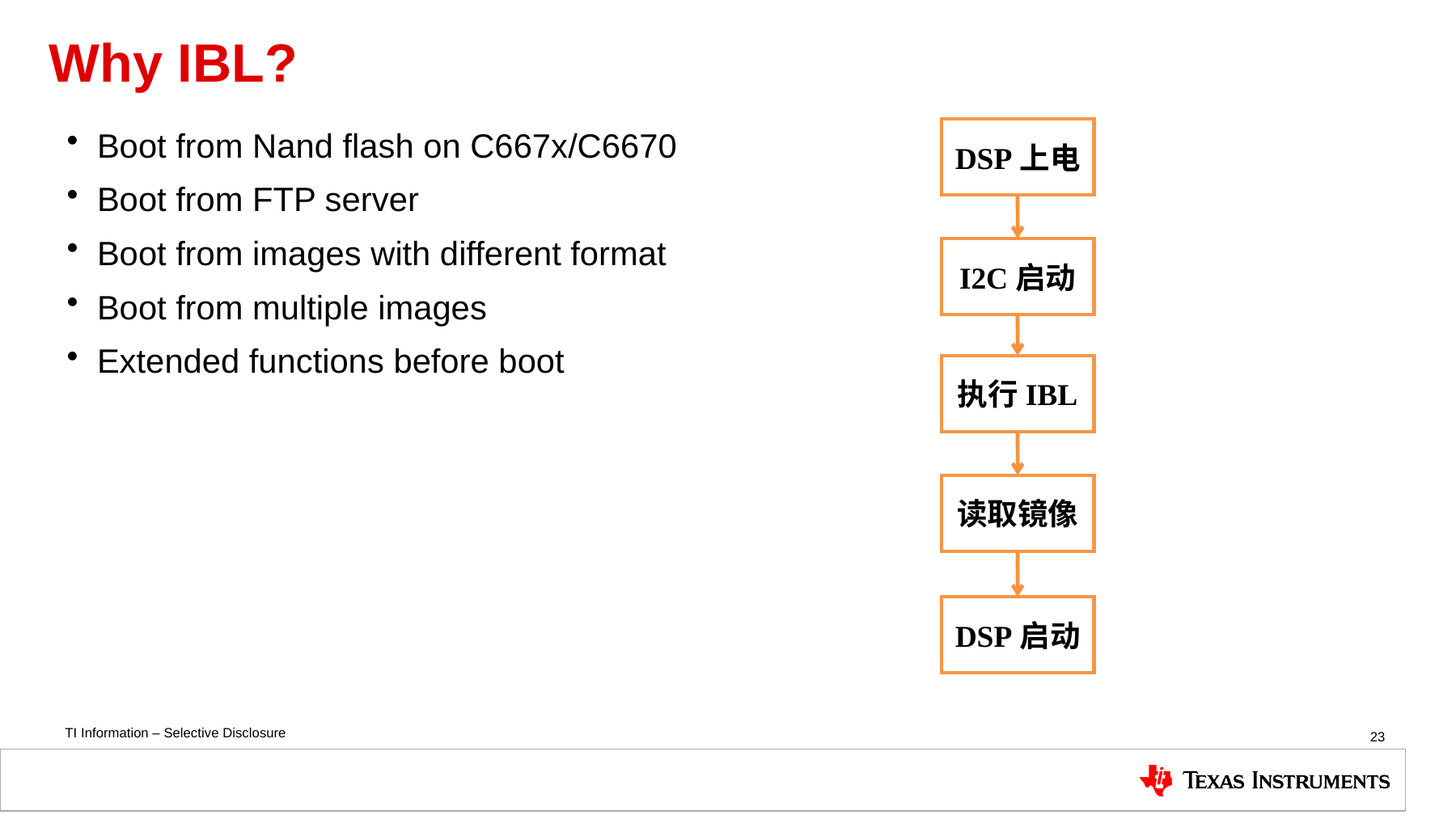

# Why IBL?

DSP上电

I2C启动

执行IBL

读取镜像

DSP启动
Boot from Nand flash on C667x/C6670
Boot from FTP server
Boot from images with different format
Boot from multiple images
Extended functions before boot
23